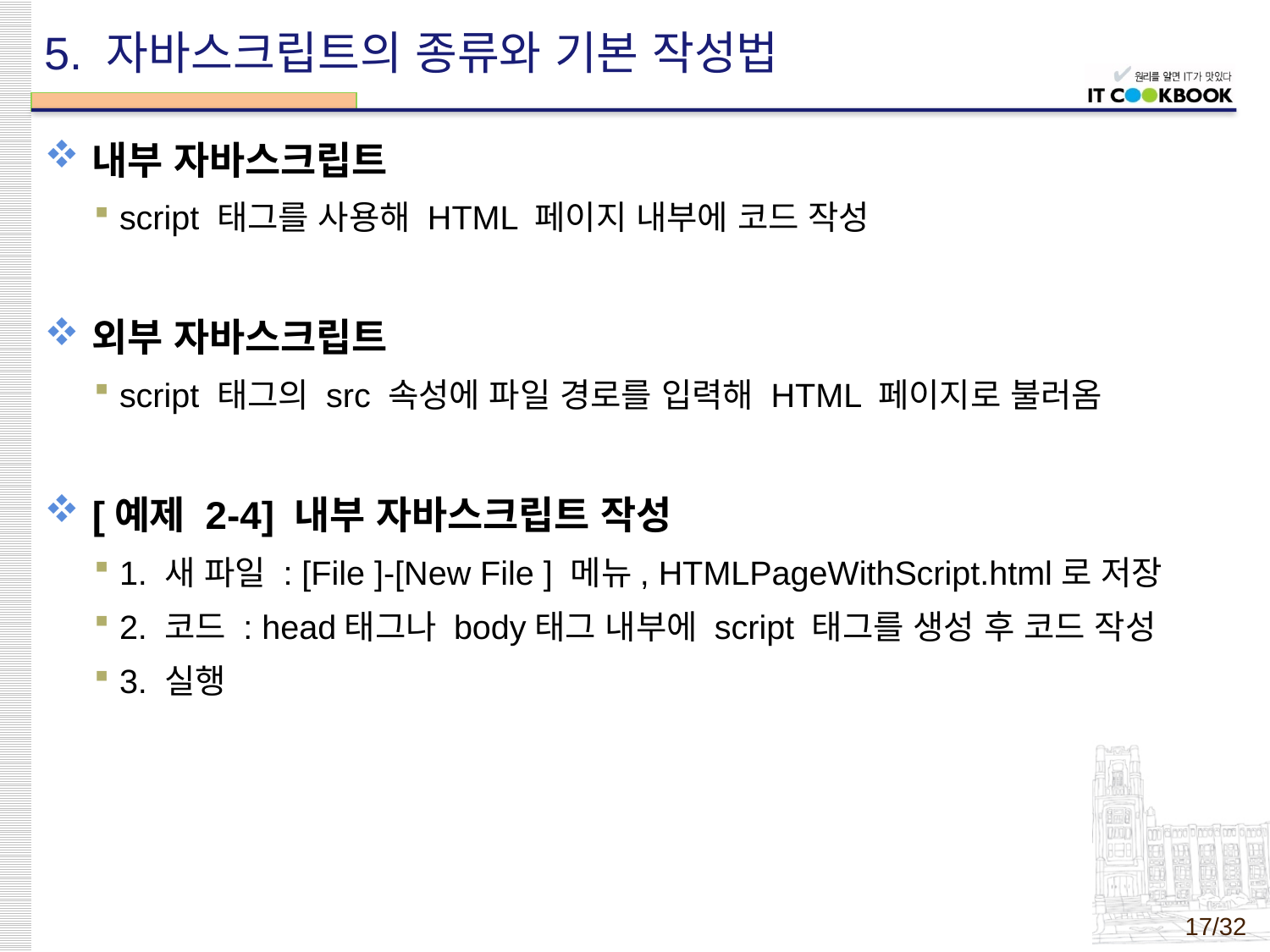

# 5. 자바스크립트의 종류와 기본 작성법
내부 자바스크립트
script 태그를 사용해 HTML 페이지 내부에 코드 작성

외부 자바스크립트
script 태그의 src 속성에 파일 경로를 입력해 HTML 페이지로 불러옴

[예제 2-4] 내부 자바스크립트 작성
1. 새 파일 : [File ]-[New File ] 메뉴, HTMLPageWithScript.html로 저장
2. 코드 : head태그나 body태그 내부에 script 태그를 생성 후 코드 작성
3. 실행